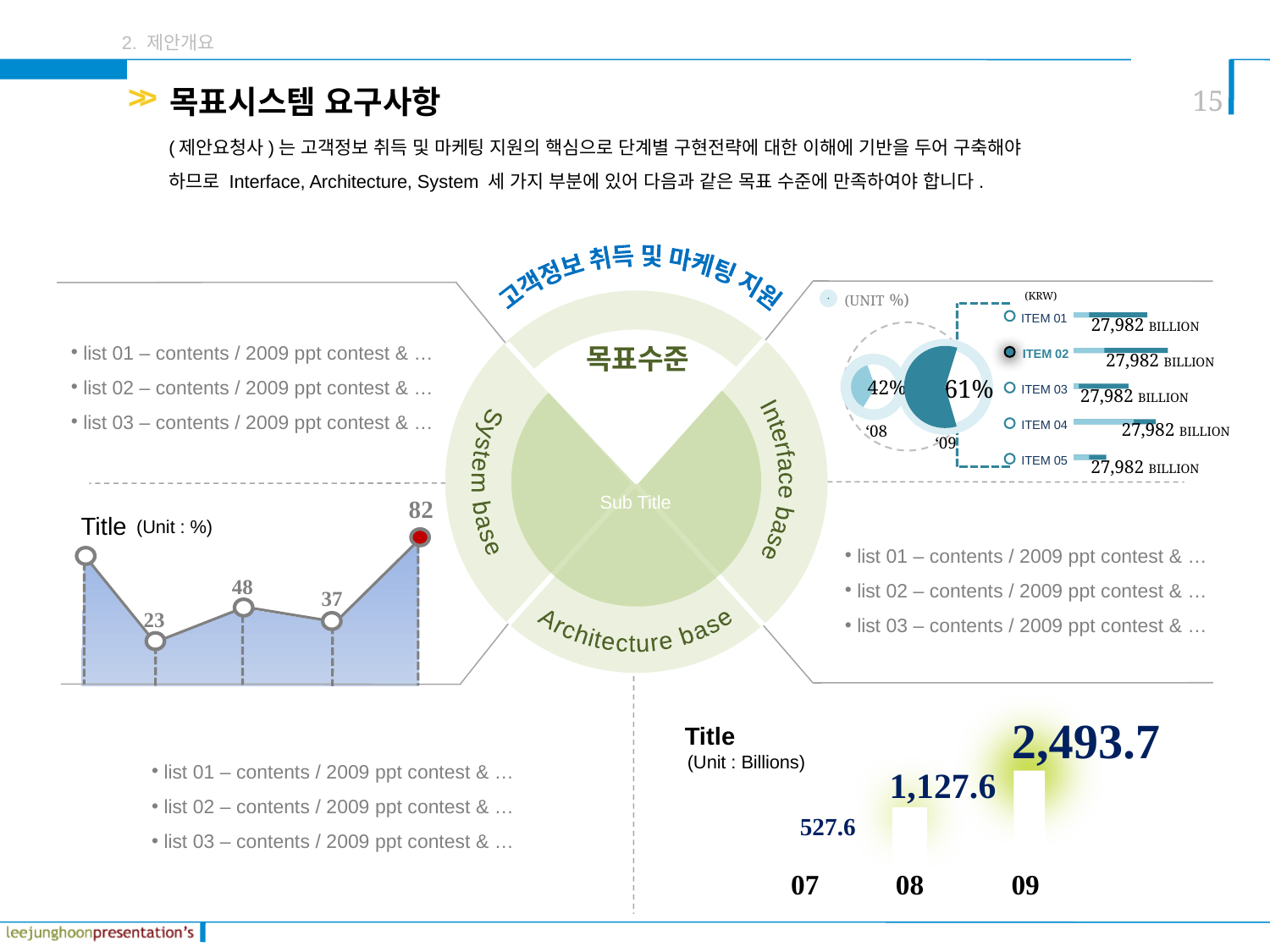

고객정보 취득 및 마케팅 지원
(KRW)
(UNIT %)

ITEM 01
27,982 BILLION

ITEM 02
27,982 BILLION

61%
42%
ITEM 03
27,982 BILLION

ITEM 04
27,982 BILLION
‘08

‘09
ITEM 05
27,982 BILLION

 list 01 – contents / 2009 ppt contest & …
 list 02 – contents / 2009 ppt contest & …
 list 03 – contents / 2009 ppt contest & …

목표수준
Interface base

System base

Architecture base

Sub Title
82
Title
(Unit : %)
 list 01 – contents / 2009 ppt contest & …
 list 02 – contents / 2009 ppt contest & …
 list 03 – contents / 2009 ppt contest & …

48
37
23

2,493.7

1,127.6

527.6
07
08
09
Title
 list 01 – contents / 2009 ppt contest & …
 list 02 – contents / 2009 ppt contest & …
 list 03 – contents / 2009 ppt contest & …
(Unit : Billions)